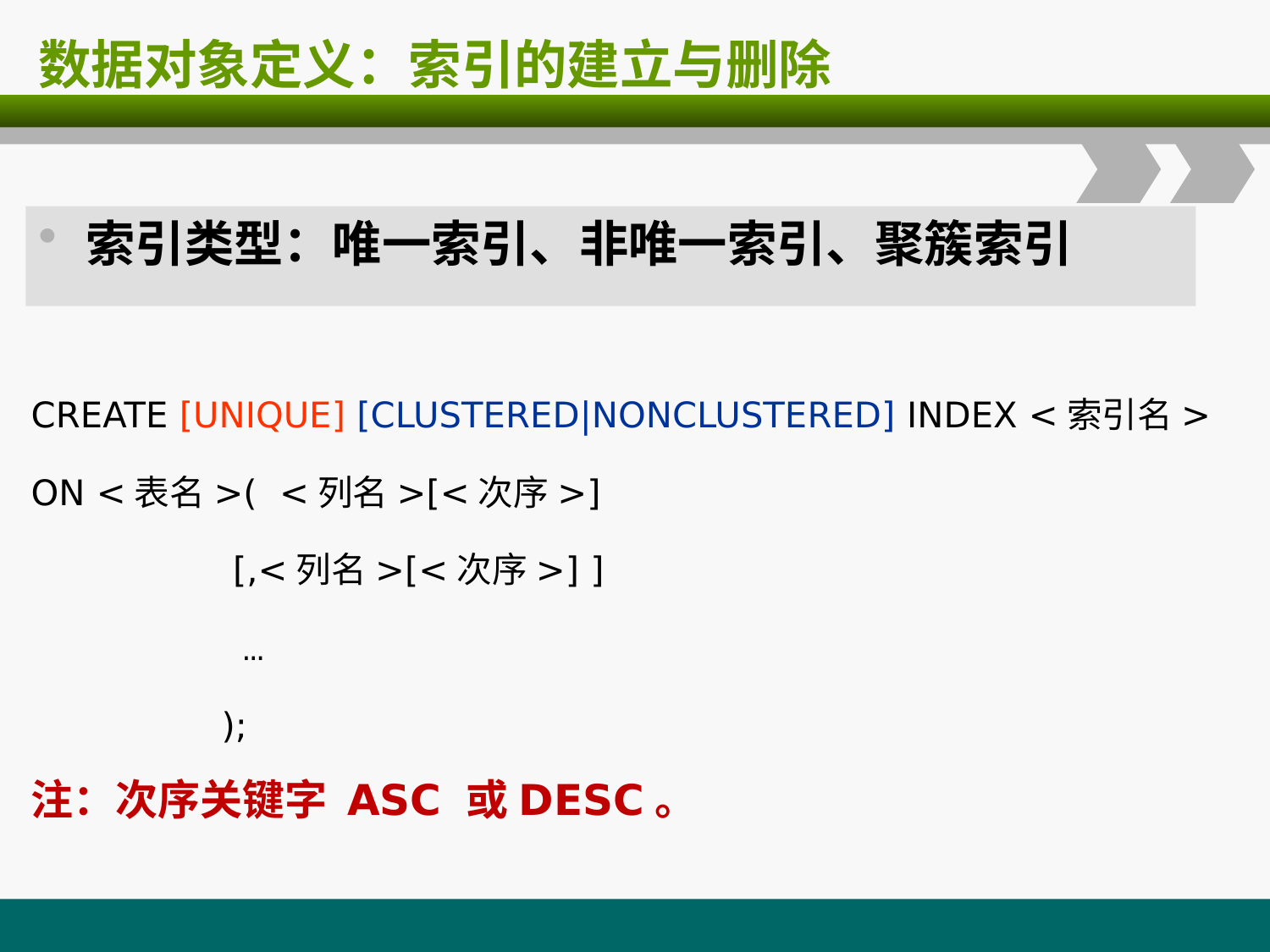

# 数据对象定义：索引的建立与删除
索引类型：唯一索引、非唯一索引、聚簇索引
CREATE [UNIQUE] [CLUSTERED|NONCLUSTERED] INDEX <索引名>
ON <表名>(  <列名>[<次序>]
                  [,<列名>[<次序>] ]
          …
         );
注：次序关键字 ASC 或DESC。